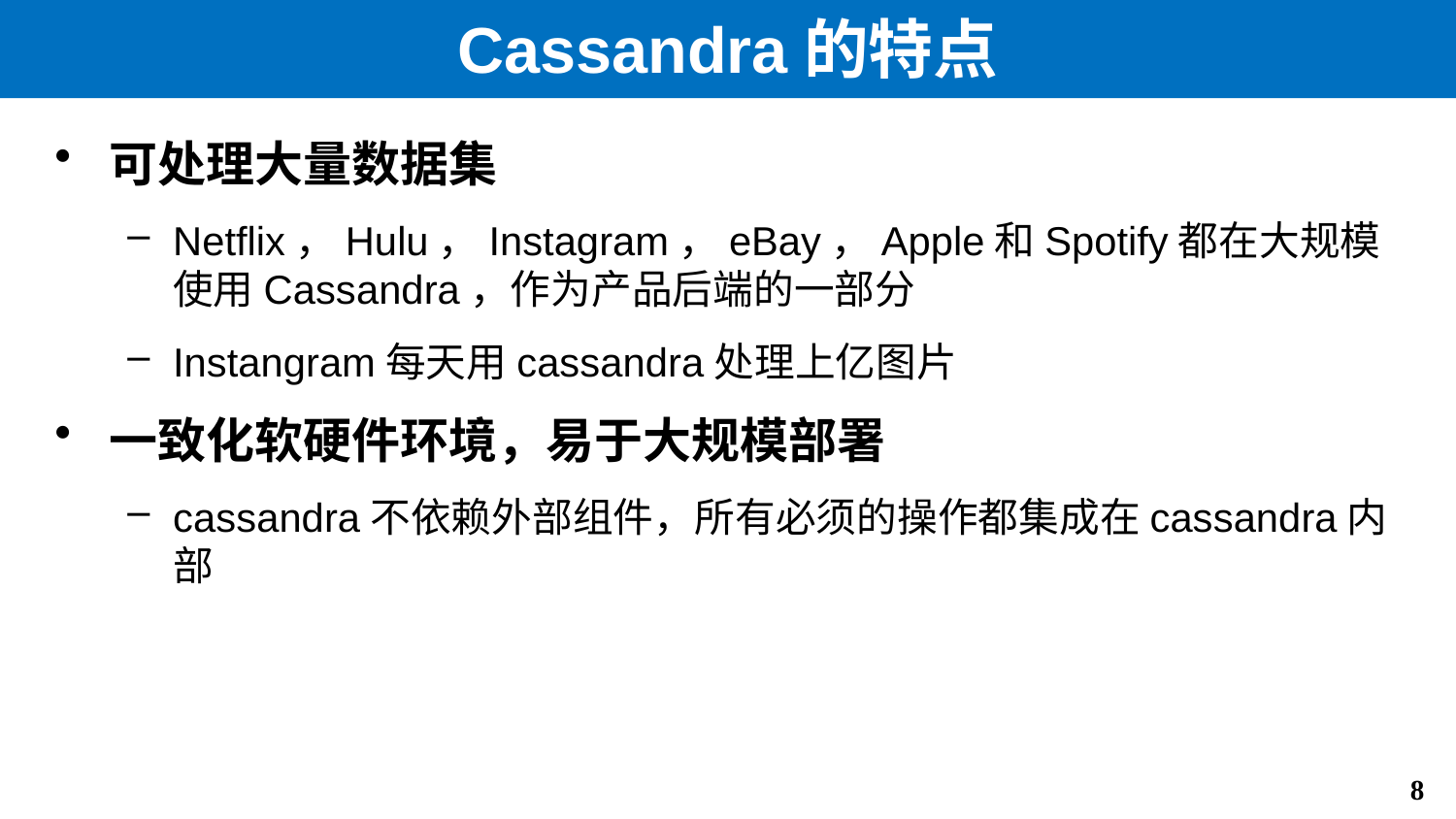

# Cassandra的特点
可处理大量数据集
Netflix，Hulu，Instagram，eBay，Apple和Spotify都在大规模使用Cassandra，作为产品后端的一部分
Instangram每天用cassandra处理上亿图片
一致化软硬件环境，易于大规模部署
cassandra不依赖外部组件，所有必须的操作都集成在cassandra内部